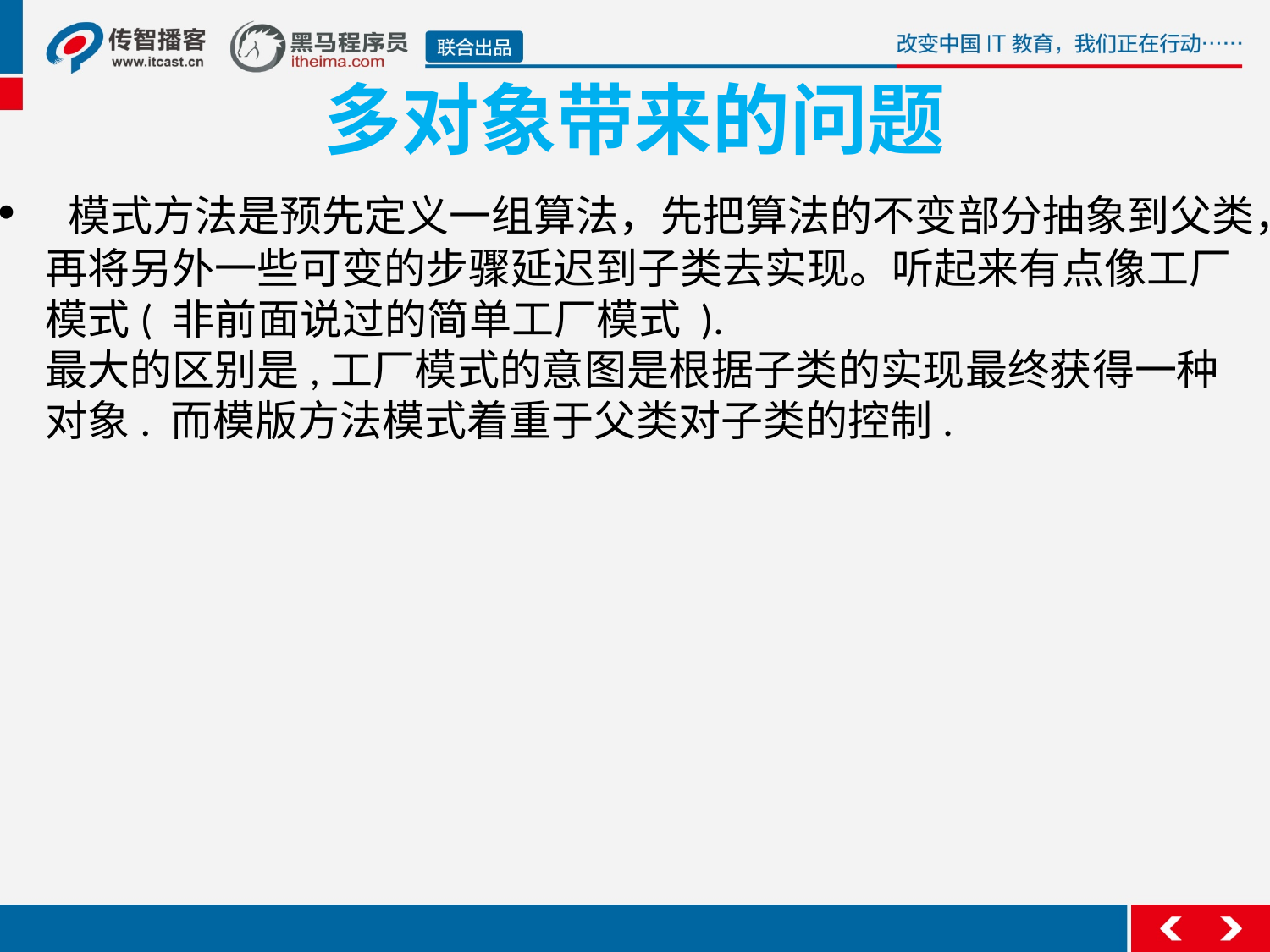

# 多对象带来的问题
 模式方法是预先定义一组算法，先把算法的不变部分抽象到父类，再将另外一些可变的步骤延迟到子类去实现。听起来有点像工厂模式( 非前面说过的简单工厂模式 ).
最大的区别是,工厂模式的意图是根据子类的实现最终获得一种对象. 而模版方法模式着重于父类对子类的控制.